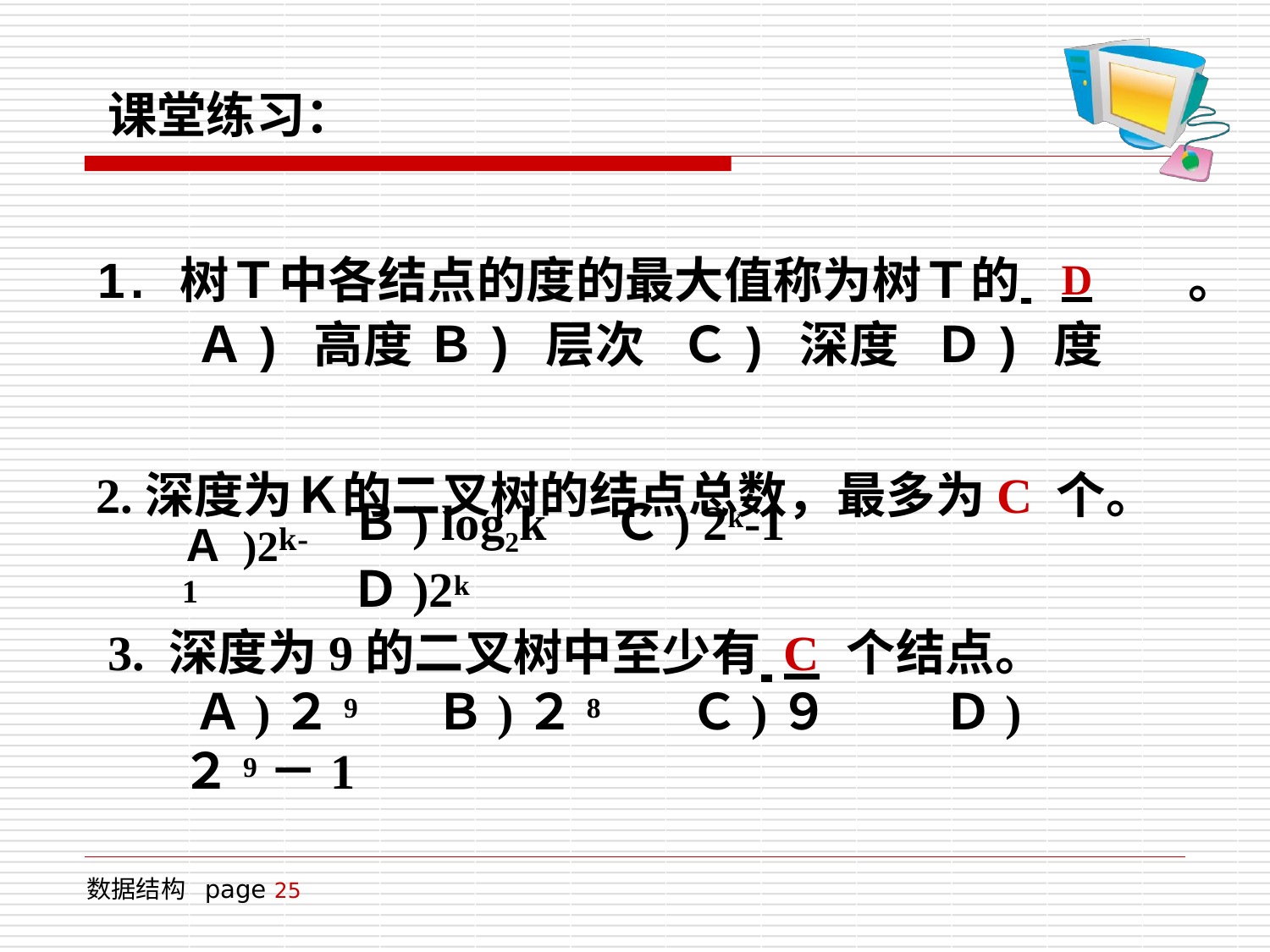

# 课堂练习：

1. 树Ｔ中各结点的度的最大值称为树Ｔ的 	D	。  Ａ) 高度	Ｂ) 层次	Ｃ) 深度	Ｄ) 度

2.深度为Ｋ的二叉树的结点总数，最多为C 个。
Ａ)2k-1
Ｂ) log2k	Ｃ) 2k-1	Ｄ)2k
3. 深度为9的二叉树中至少有 C 个结点。 Ａ)２9	Ｂ)２8	Ｃ)９	Ｄ)２9－1

数据结构 page 25